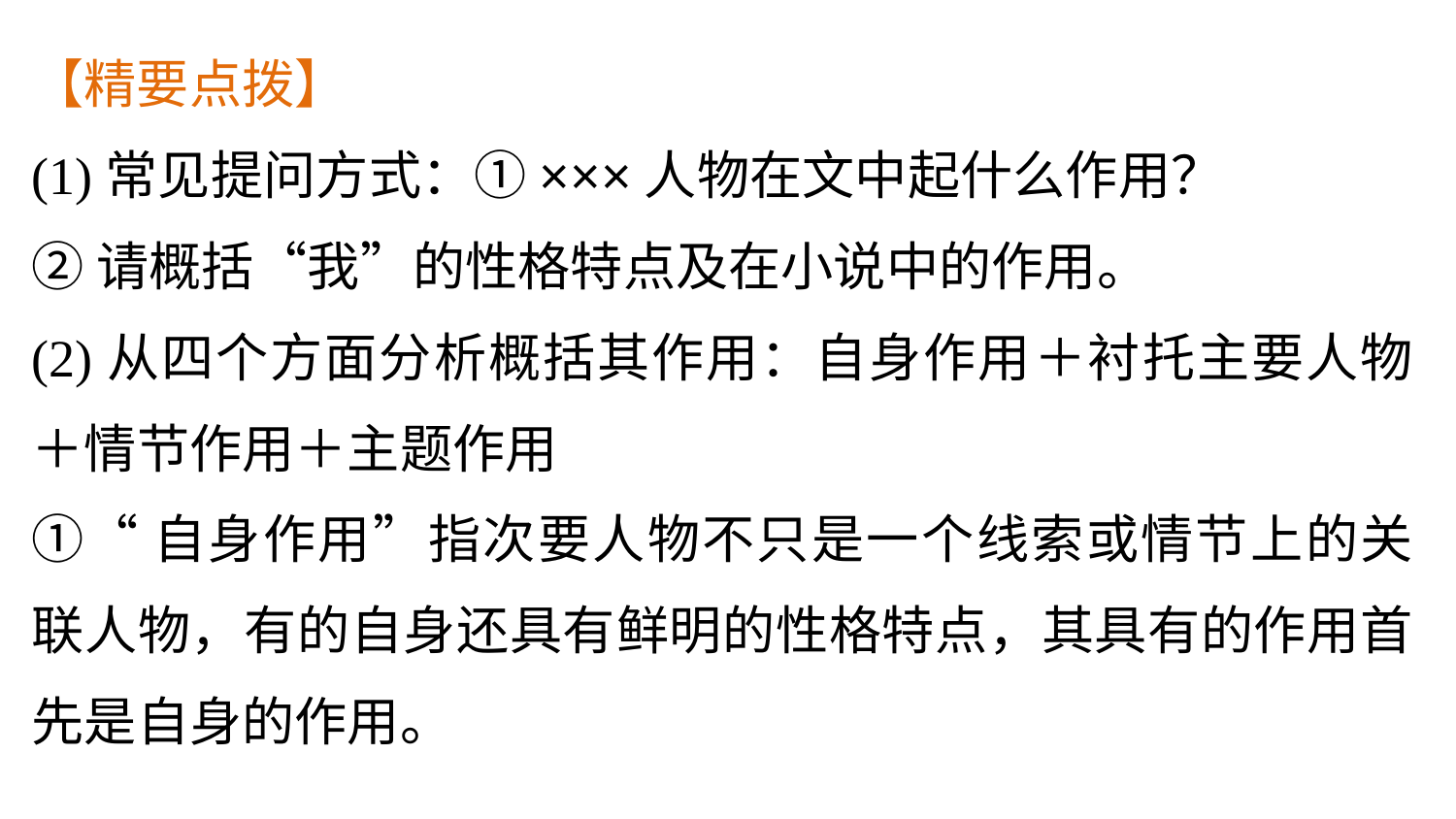

【精要点拨】
(1)常见提问方式：①×××人物在文中起什么作用？
②请概括“我”的性格特点及在小说中的作用。
(2)从四个方面分析概括其作用：自身作用＋衬托主要人物＋情节作用＋主题作用
①“自身作用”指次要人物不只是一个线索或情节上的关联人物，有的自身还具有鲜明的性格特点，其具有的作用首先是自身的作用。